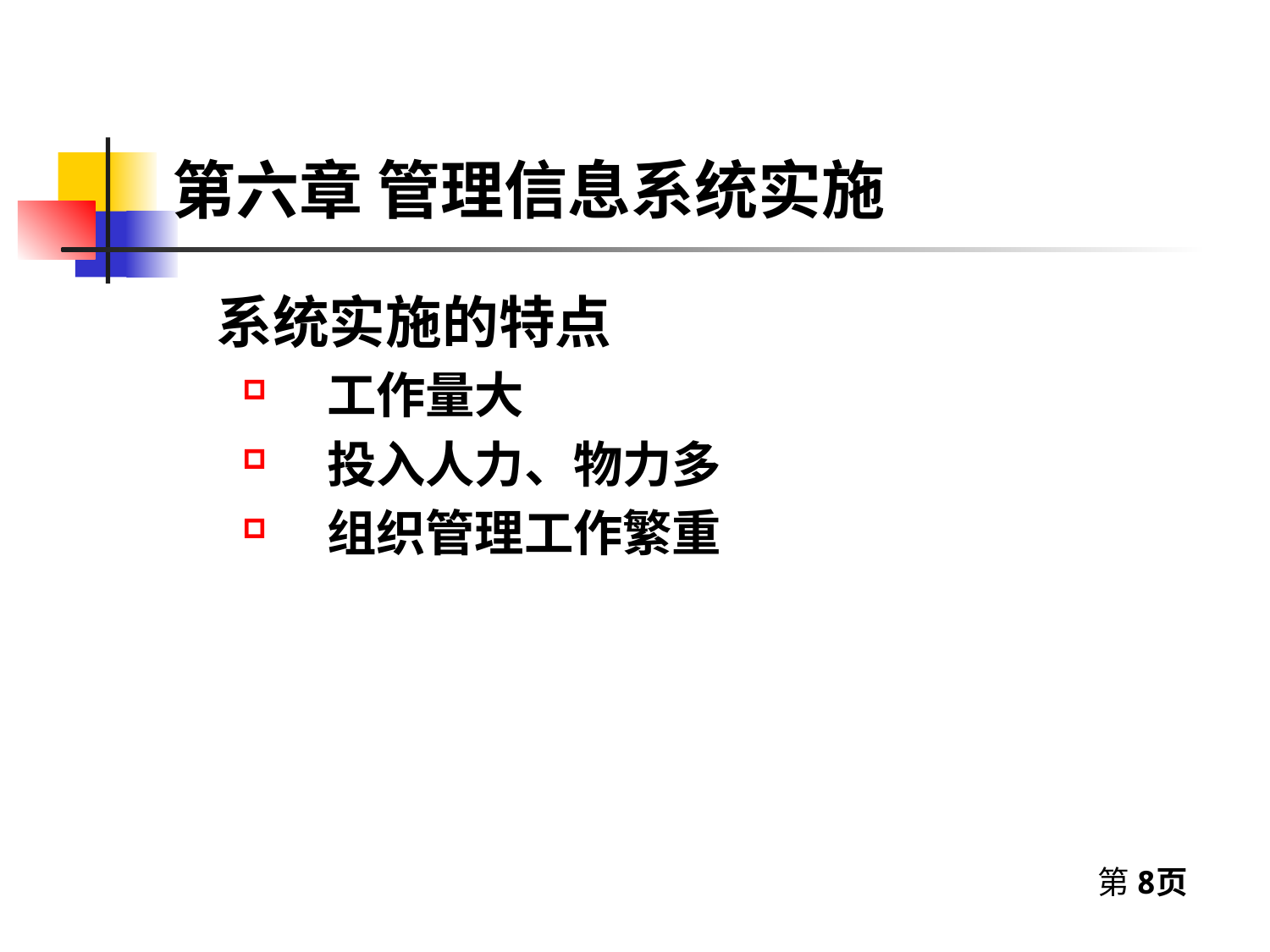

# 第六章 管理信息系统实施
  系统实施的特点
工作量大
投入人力、物力多
组织管理工作繁重